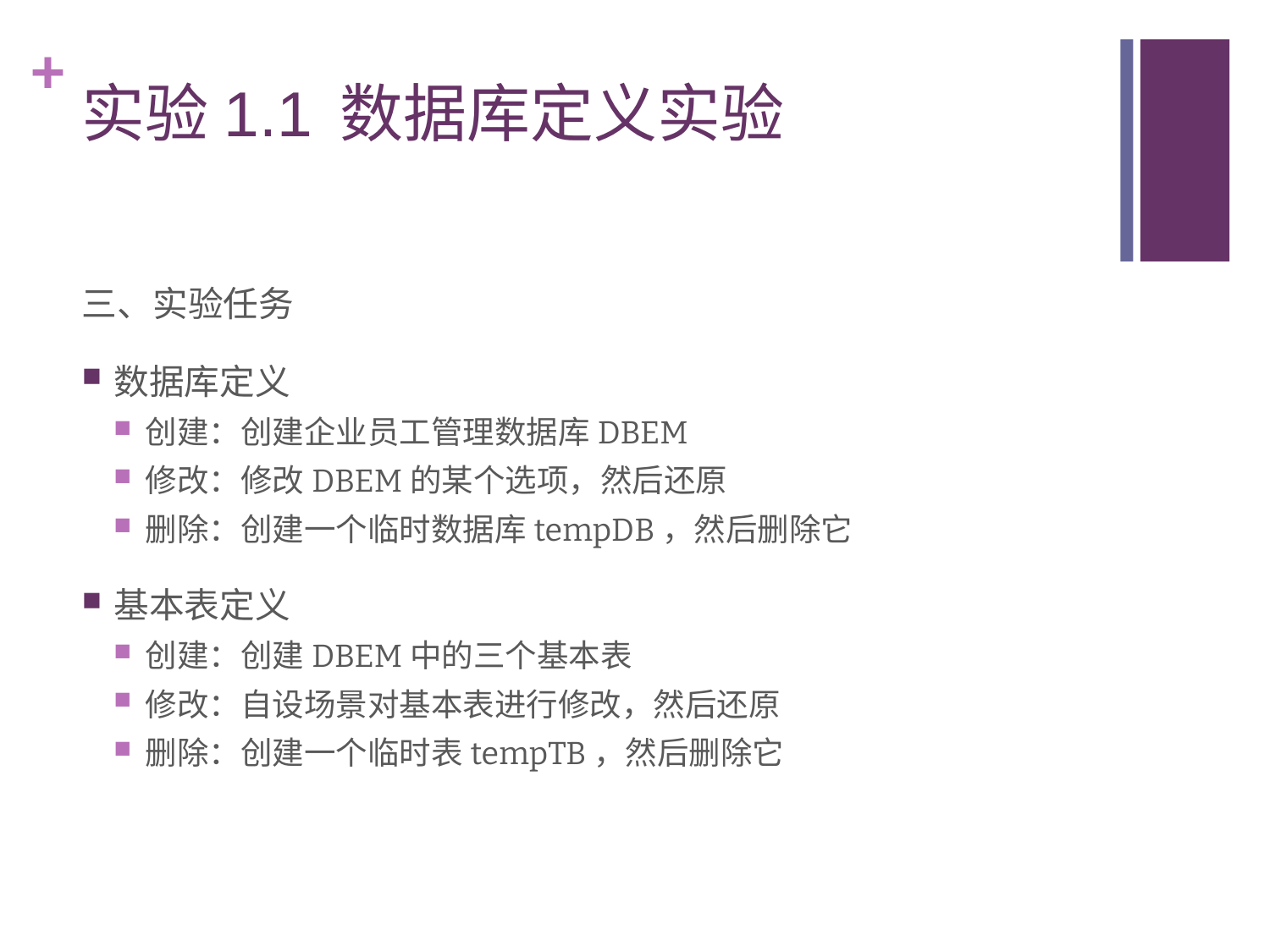

# 实验1.1 数据库定义实验
三、实验任务
数据库定义
创建：创建企业员工管理数据库DBEM
修改：修改DBEM的某个选项，然后还原
删除：创建一个临时数据库tempDB，然后删除它
基本表定义
创建：创建DBEM中的三个基本表
修改：自设场景对基本表进行修改，然后还原
删除：创建一个临时表tempTB，然后删除它